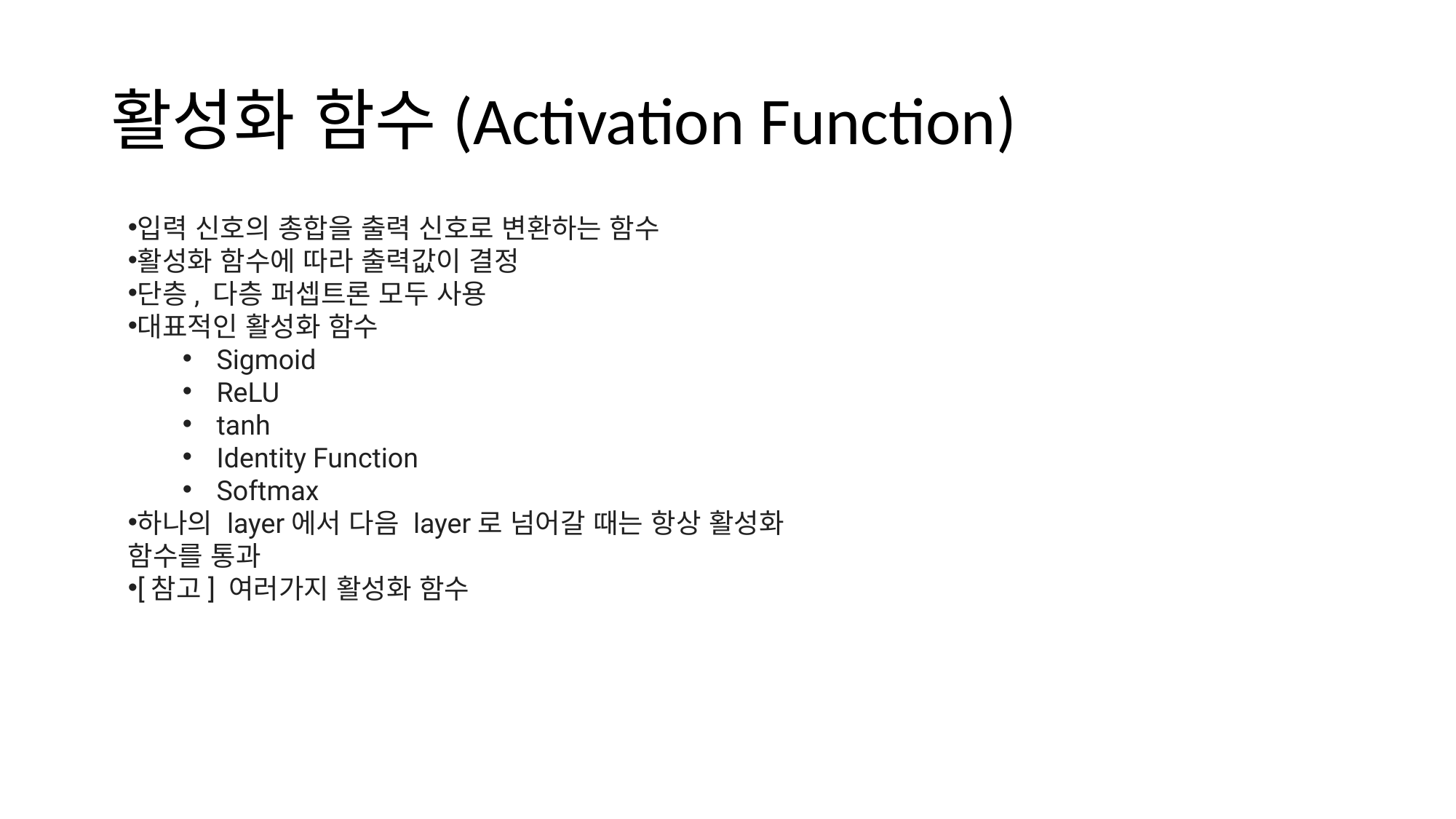

# 활성화 함수(Activation Function)
입력 신호의 총합을 출력 신호로 변환하는 함수
활성화 함수에 따라 출력값이 결정
단층, 다층 퍼셉트론 모두 사용
대표적인 활성화 함수
Sigmoid
ReLU
tanh
Identity Function
Softmax
하나의 layer에서 다음 layer로 넘어갈 때는 항상 활성화 함수를 통과
[참고] 여러가지 활성화 함수